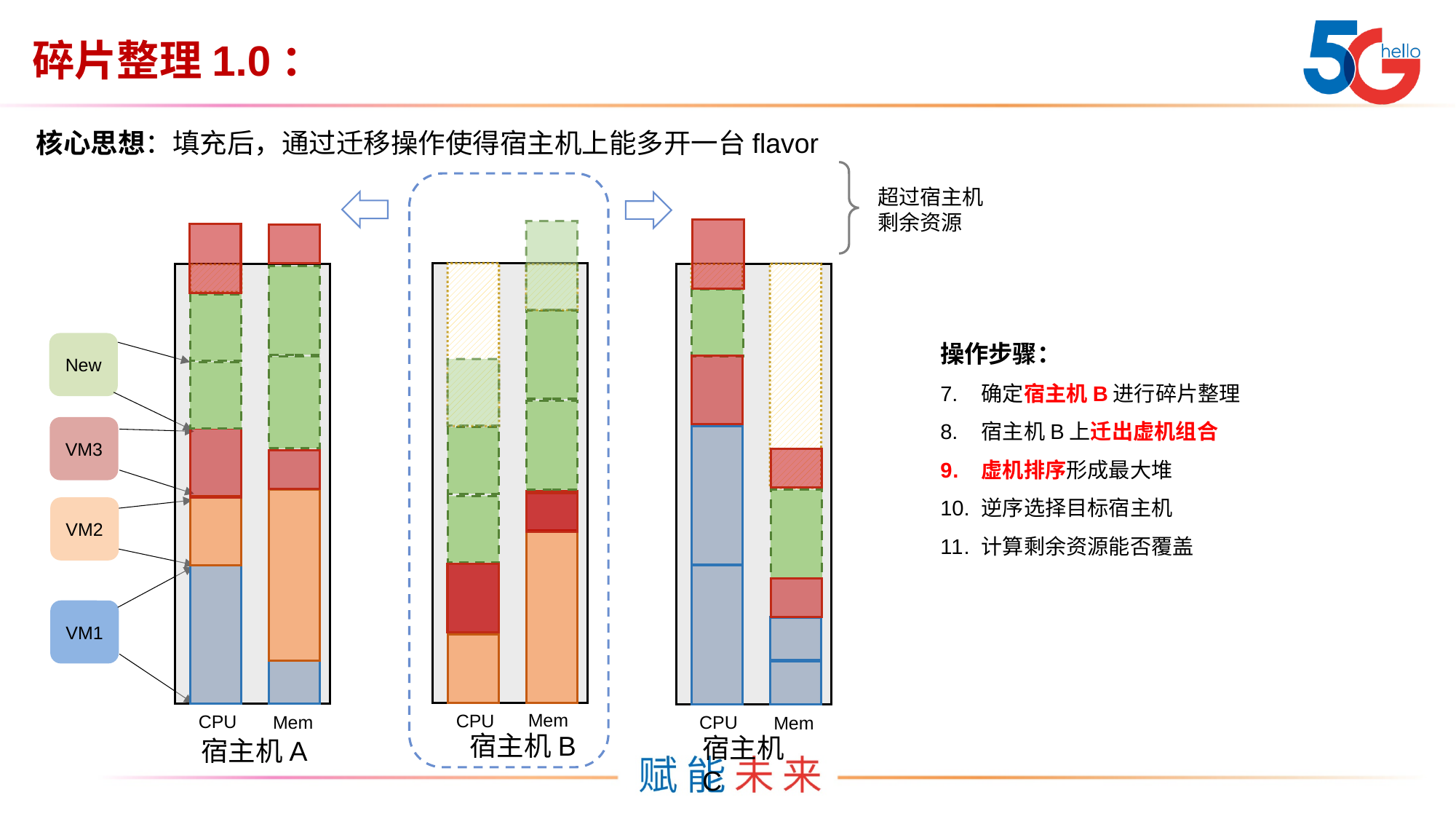

# 碎片整理1.0：
核心思想：填充后，通过迁移操作使得宿主机上能多开一台flavor

超过宿主机   剩余资源

操作步骤：
确定宿主机B进行碎片整理
宿主机B上迁出虚机组合
虚机排序形成最大堆
逆序选择目标宿主机
计算剩余资源能否覆盖
New

VM3

VM2

VM1

Mem
CPU
CPU
CPU
Mem
Mem
宿主机B
宿主机C
宿主机A